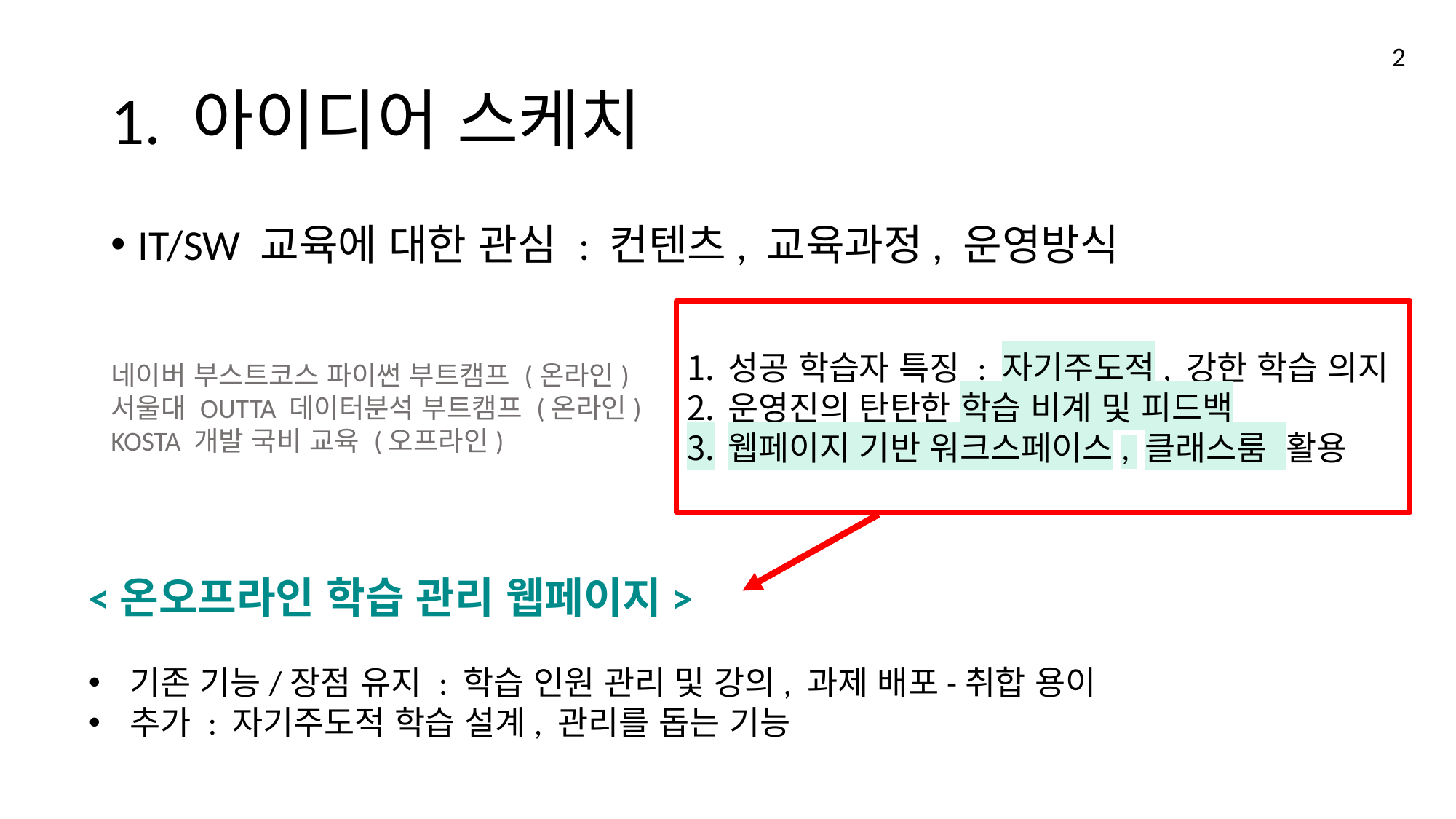

2
# 1. 아이디어 스케치
IT/SW 교육에 대한 관심 : 컨텐츠, 교육과정, 운영방식

성공 학습자 특징 : 자기주도적, 강한 학습 의지
운영진의 탄탄한 학습 비계 및 피드백
웹페이지 기반 워크스페이스, 클래스룸  활용

네이버 부스트코스 파이썬 부트캠프 (온라인)
서울대 OUTTA 데이터분석 부트캠프 (온라인)
KOSTA 개발 국비 교육 (오프라인)
<온오프라인 학습 관리 웹페이지>

기존 기능/장점 유지 : 학습 인원 관리 및 강의, 과제 배포-취합 용이
추가 : 자기주도적 학습 설계, 관리를 돕는 기능